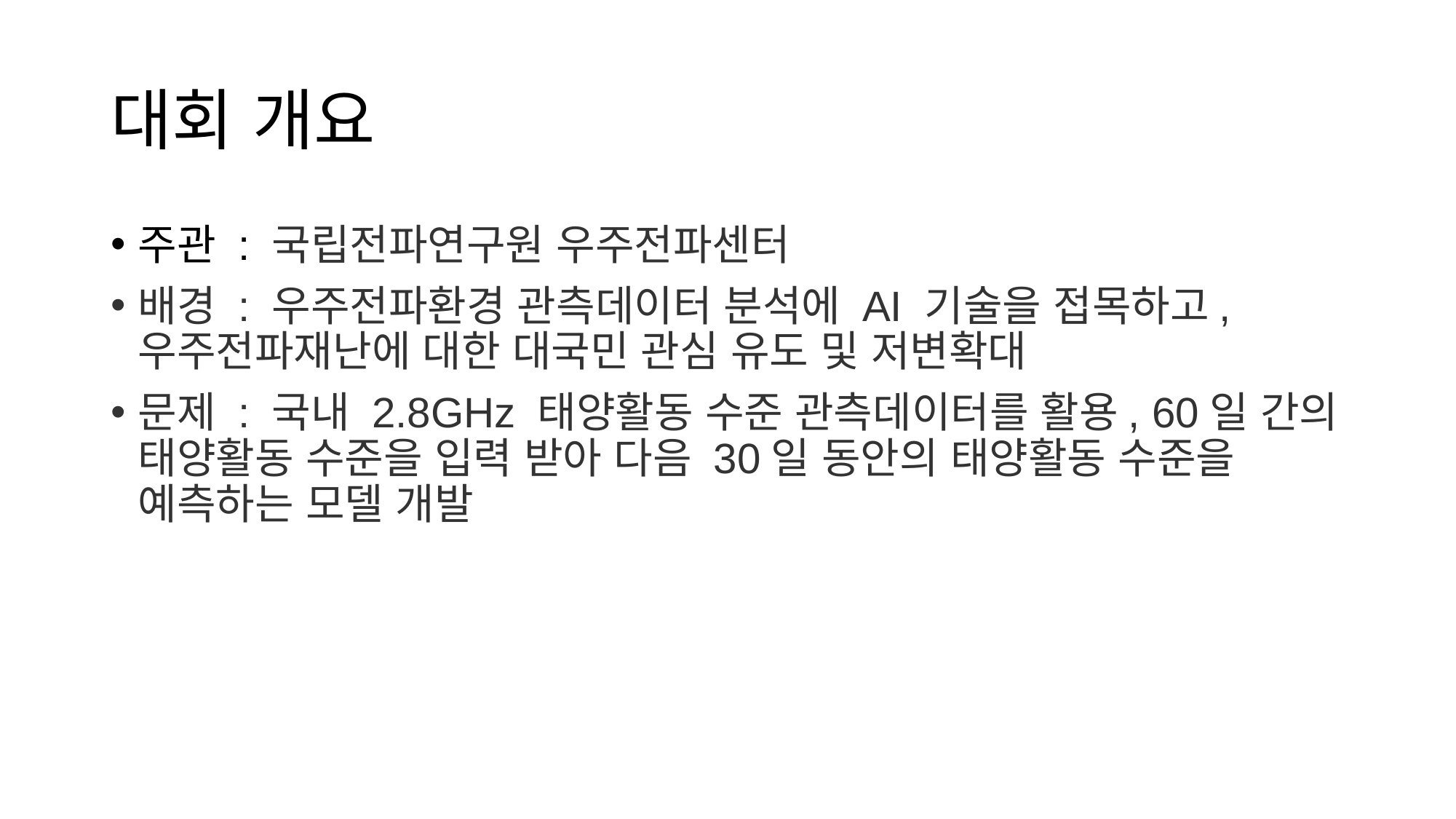

# 대회 개요
주관 : 국립전파연구원 우주전파센터
배경 : 우주전파환경 관측데이터 분석에 AI 기술을 접목하고, 우주전파재난에 대한 대국민 관심 유도 및 저변확대
문제 : 국내 2.8GHz 태양활동 수준 관측데이터를 활용, 60일 간의 태양활동 수준을 입력 받아 다음 30일 동안의 태양활동 수준을 예측하는 모델 개발